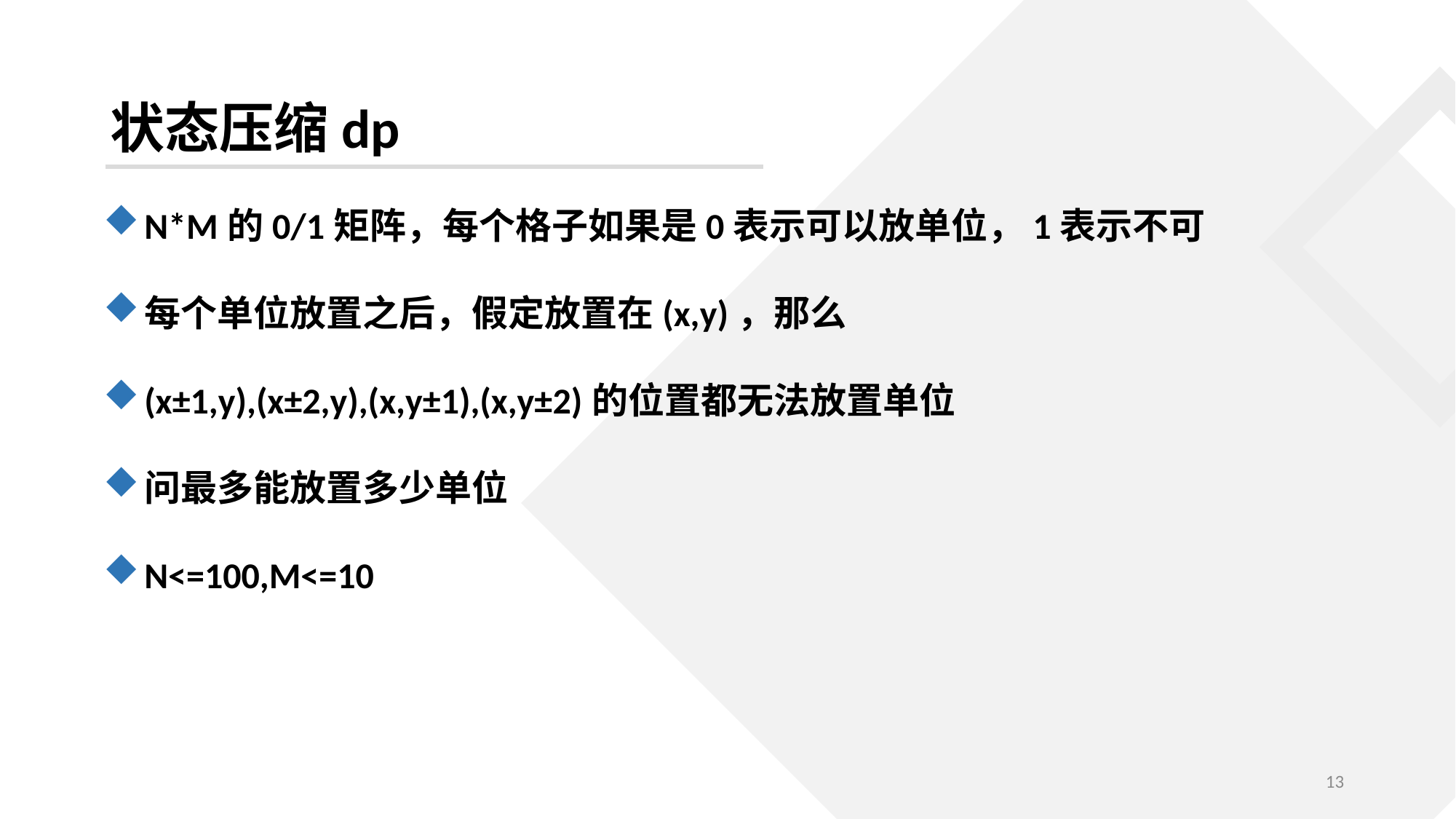

状态压缩dp
N*M的0/1矩阵，每个格子如果是0表示可以放单位，1表示不可

每个单位放置之后，假定放置在(x,y)，那么

(x±1,y),(x±2,y),(x,y±1),(x,y±2)的位置都无法放置单位

问最多能放置多少单位

N<=100,M<=10
13